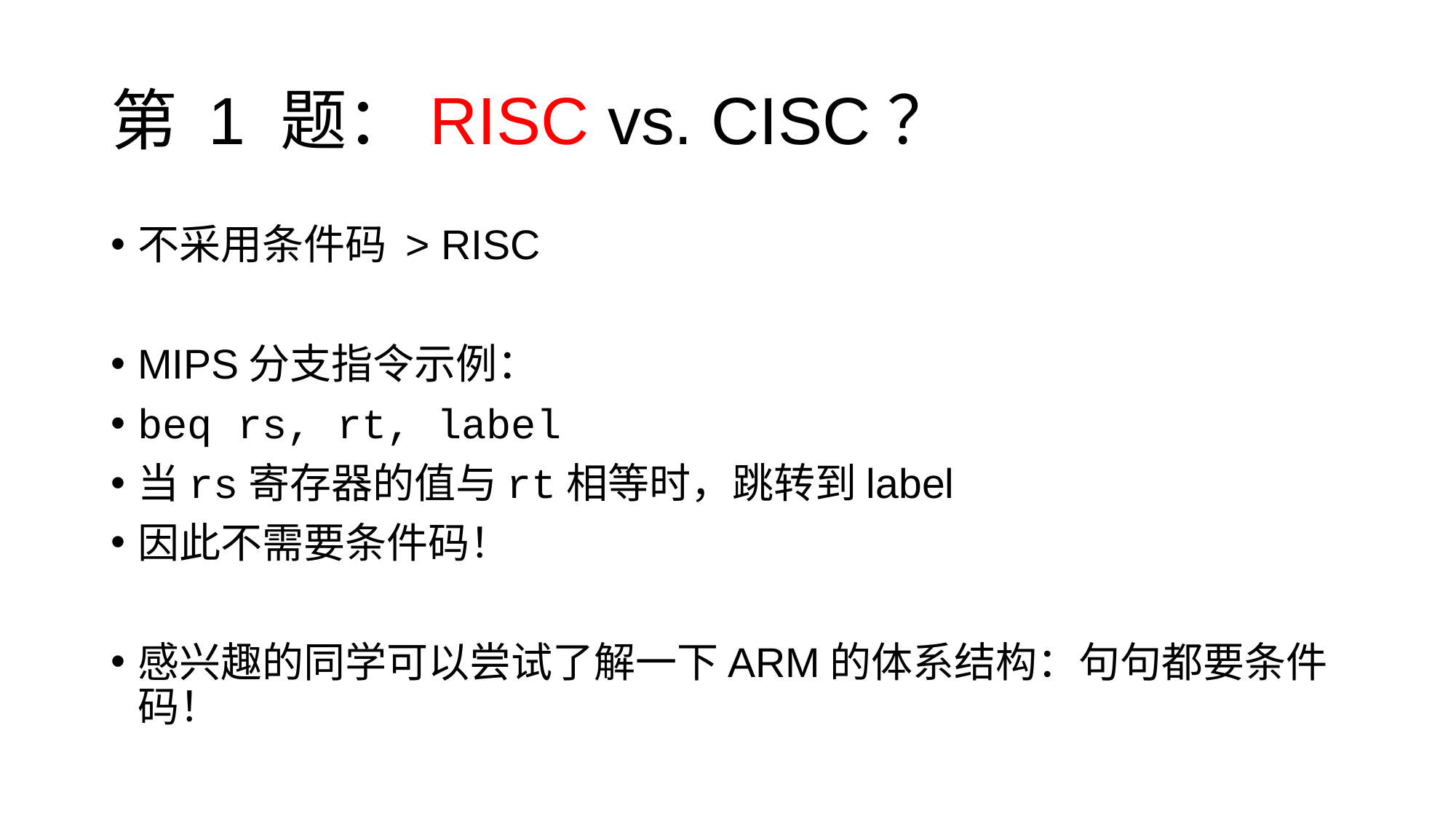

# 第 1 题：RISC vs. CISC？
不采用条件码 > RISC

MIPS分支指令示例：
beq rs, rt, label
当rs寄存器的值与rt相等时，跳转到label
因此不需要条件码！

感兴趣的同学可以尝试了解一下ARM的体系结构：句句都要条件码！
40